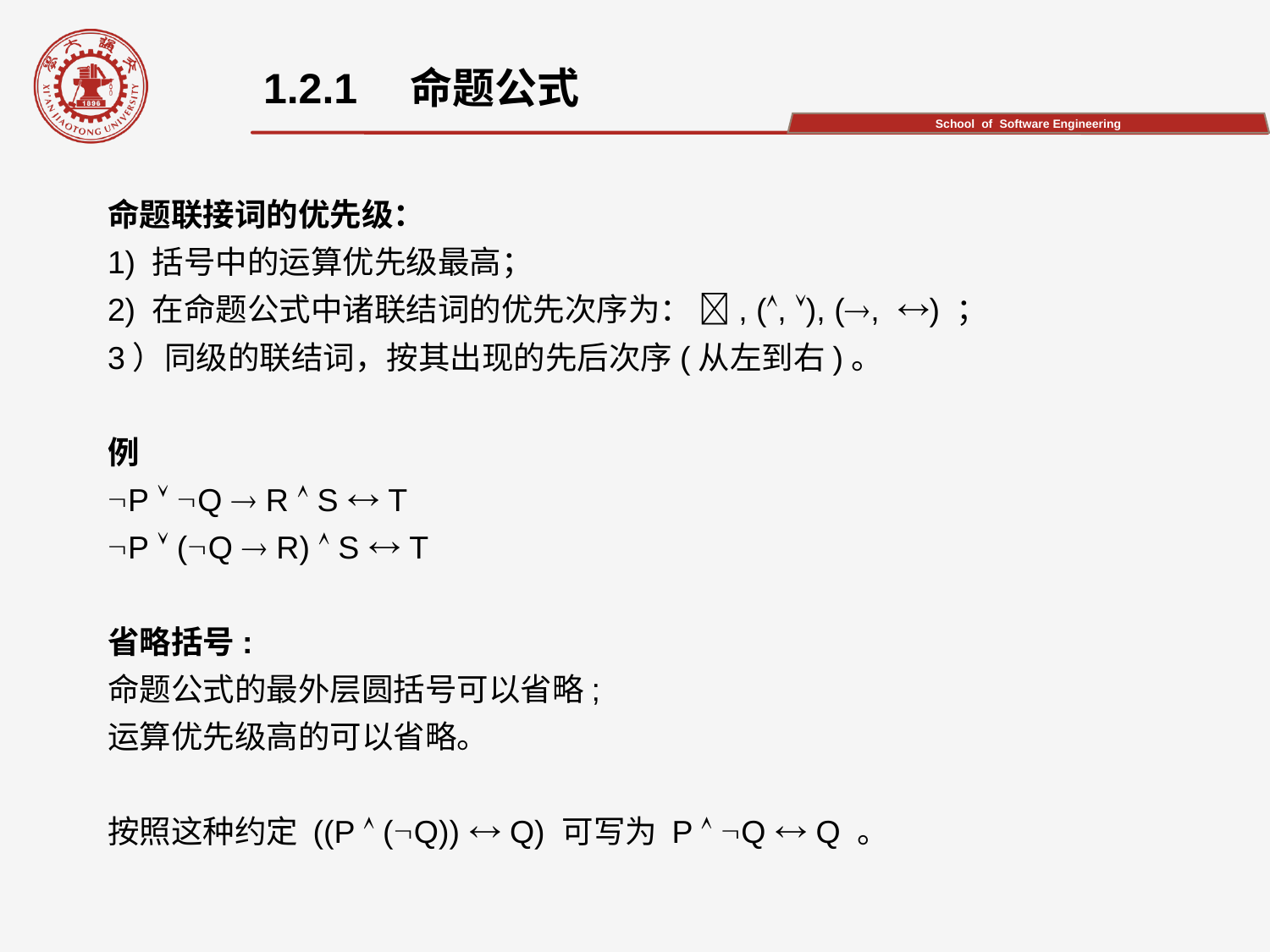

1.2.1　命题公式
命题联接词的优先级：
1) 括号中的运算优先级最高；
2) 在命题公式中诸联结词的优先次序为： ¬, (∧, ∨), (→,  ↔) ；
3）同级的联结词，按其出现的先后次序(从左到右)。

例
¬P ∨ ¬Q → R ∧ S ↔ T
¬P ∨ (¬Q → R) ∧ S ↔ T

省略括号:
命题公式的最外层圆括号可以省略;
运算优先级高的可以省略。

按照这种约定 ((P ∧ (¬Q)) ↔ Q) 可写为 P ∧ ¬Q ↔ Q 。